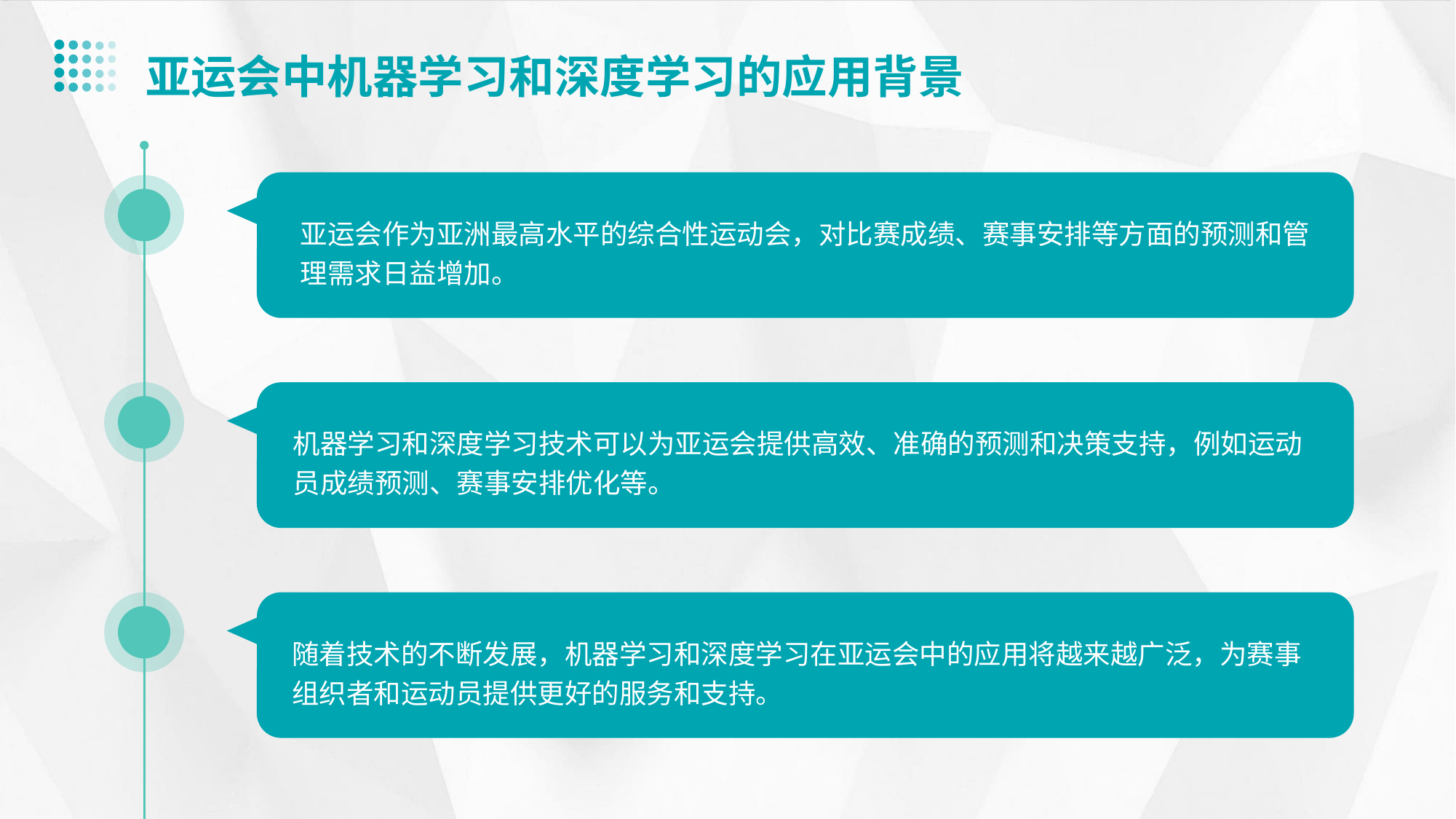

亚运会中机器学习和深度学习的应用背景

亚运会作为亚洲最高水平的综合性运动会，对比赛成绩、赛事安排等方面的预测和管理需求日益增加。

机器学习和深度学习技术可以为亚运会提供高效、准确的预测和决策支持，例如运动员成绩预测、赛事安排优化等。

随着技术的不断发展，机器学习和深度学习在亚运会中的应用将越来越广泛，为赛事组织者和运动员提供更好的服务和支持。